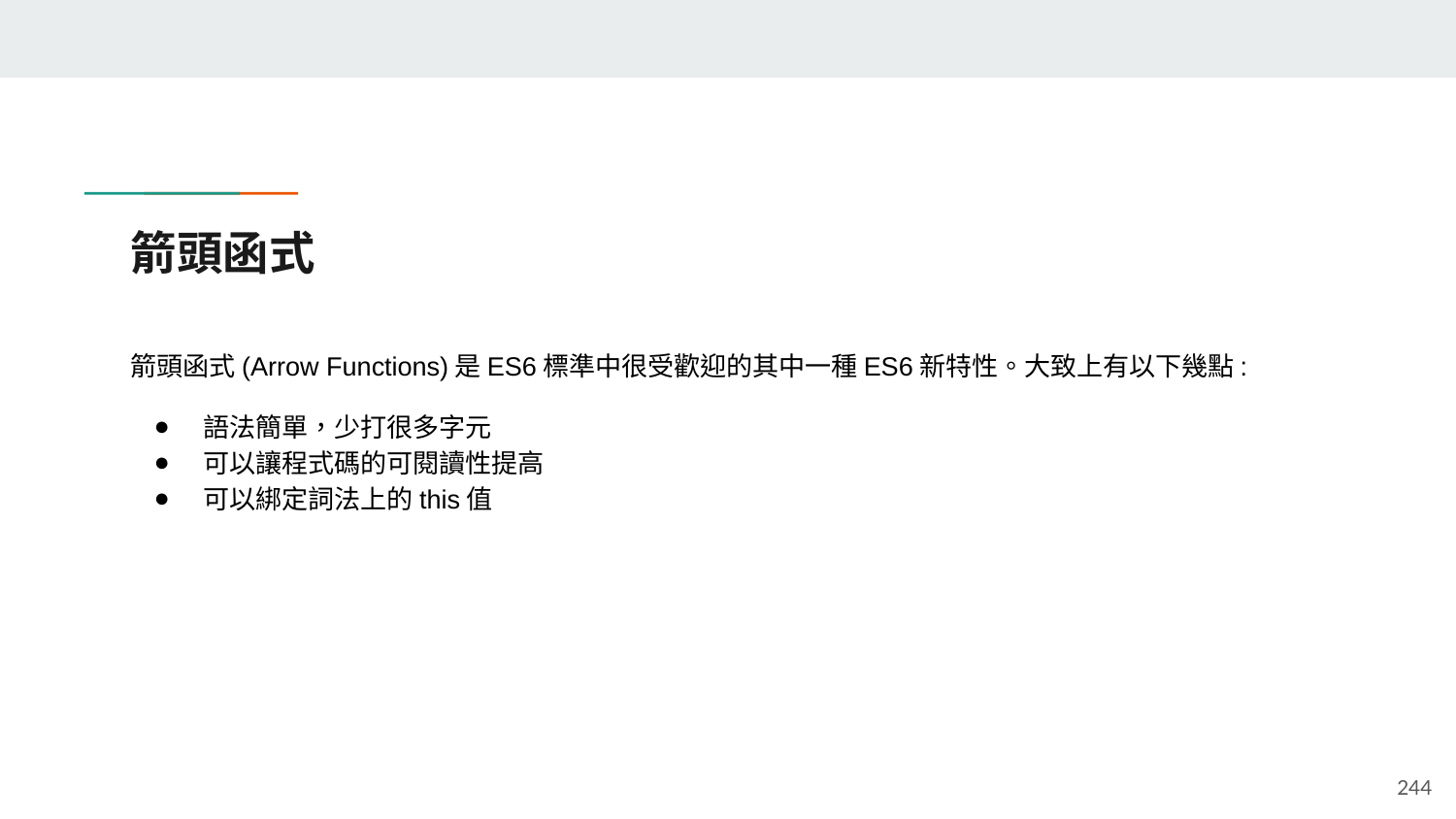

# 箭頭函式
箭頭函式(Arrow Functions)是ES6標準中很受歡迎的其中一種ES6新特性。大致上有以下幾點:
語法簡單，少打很多字元
可以讓程式碼的可閱讀性提高
可以綁定詞法上的this值

244